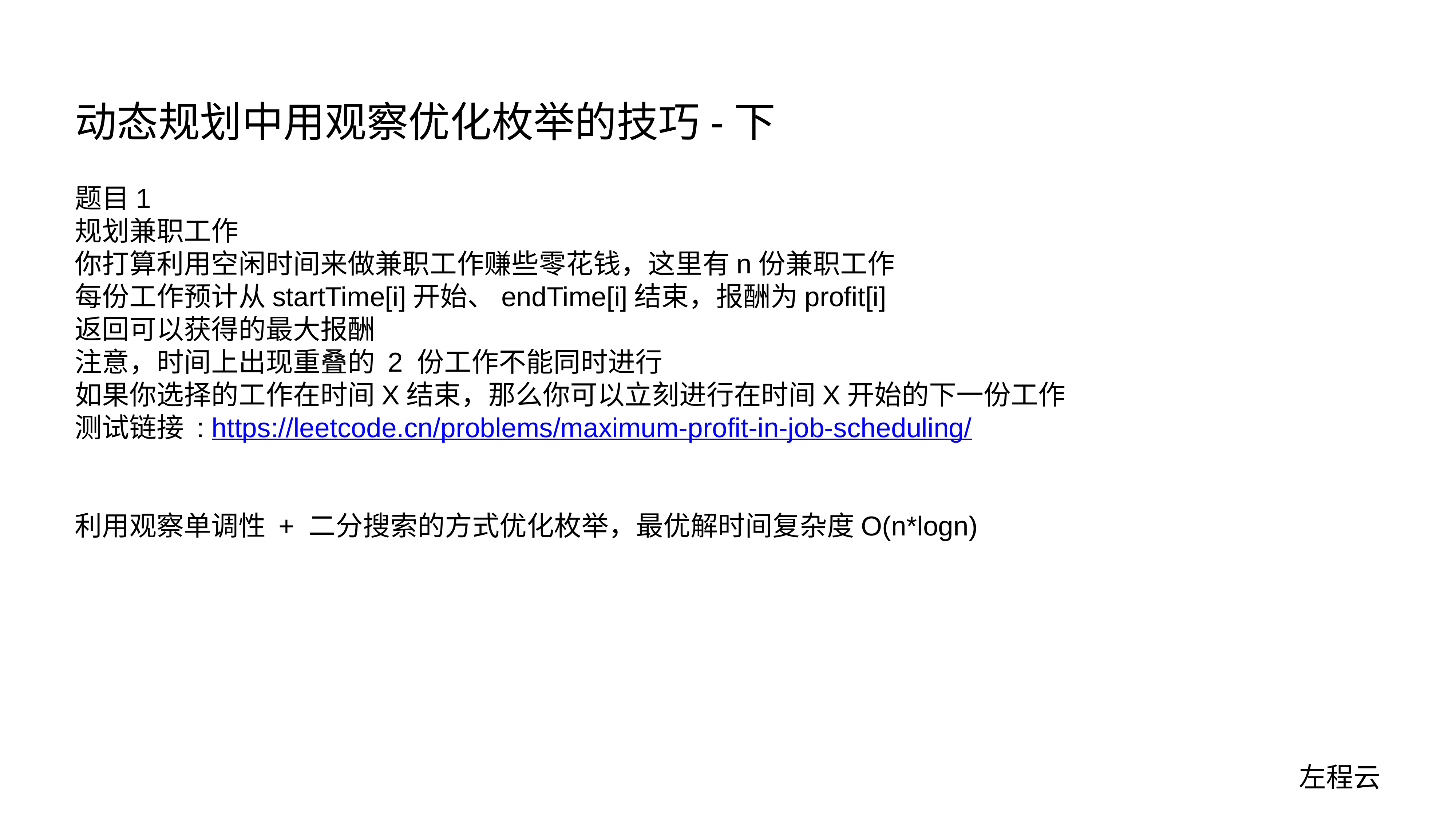

# 动态规划中用观察优化枚举的技巧-下
题目1
规划兼职工作
你打算利用空闲时间来做兼职工作赚些零花钱，这里有n份兼职工作
每份工作预计从startTime[i]开始、endTime[i]结束，报酬为profit[i]
返回可以获得的最大报酬
注意，时间上出现重叠的 2 份工作不能同时进行
如果你选择的工作在时间X结束，那么你可以立刻进行在时间X开始的下一份工作
测试链接 : https://leetcode.cn/problems/maximum-profit-in-job-scheduling/

利用观察单调性 + 二分搜索的方式优化枚举，最优解时间复杂度O(n*logn)
左程云